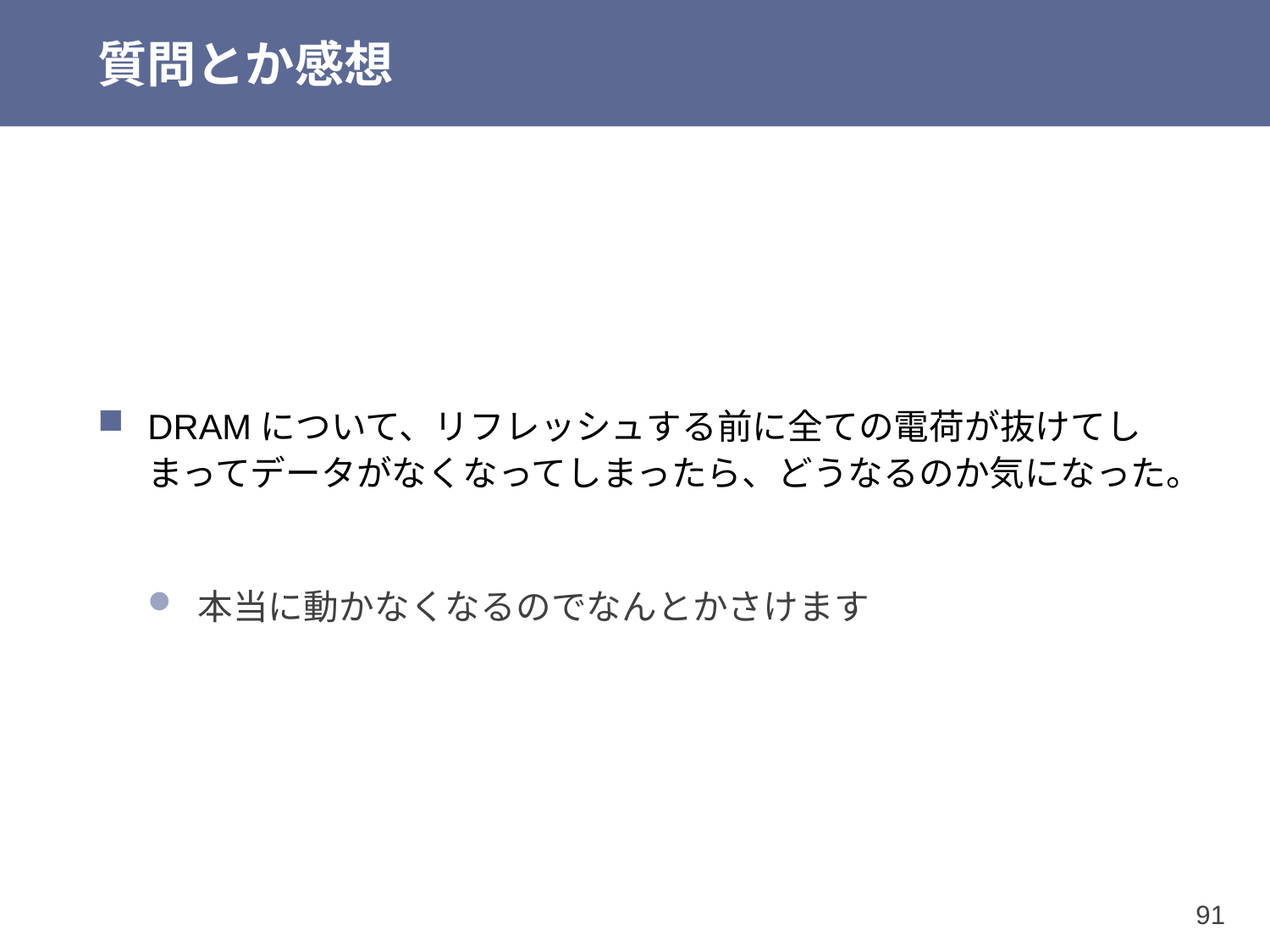

# 質問とか感想
DRAMについて、リフレッシュする前に全ての電荷が抜けてしまってデータがなくなってしまったら、どうなるのか気になった。

本当に動かなくなるのでなんとかさけます